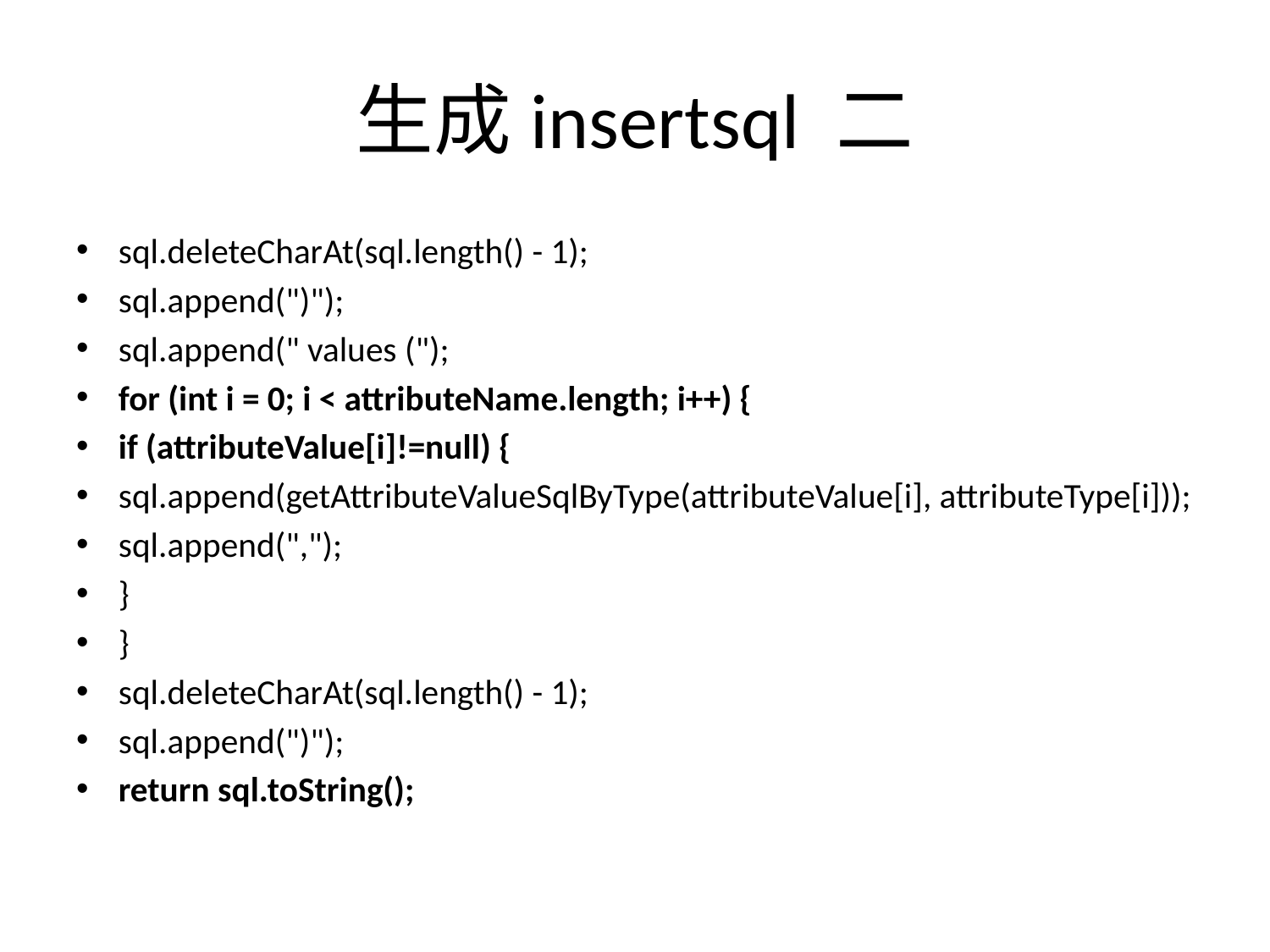

# 生成insertsql 二
sql.deleteCharAt(sql.length() - 1);
sql.append(")");
sql.append(" values (");
for (int i = 0; i < attributeName.length; i++) {
if (attributeValue[i]!=null) {
sql.append(getAttributeValueSqlByType(attributeValue[i], attributeType[i]));
sql.append(",");
}
}
sql.deleteCharAt(sql.length() - 1);
sql.append(")");
return sql.toString();